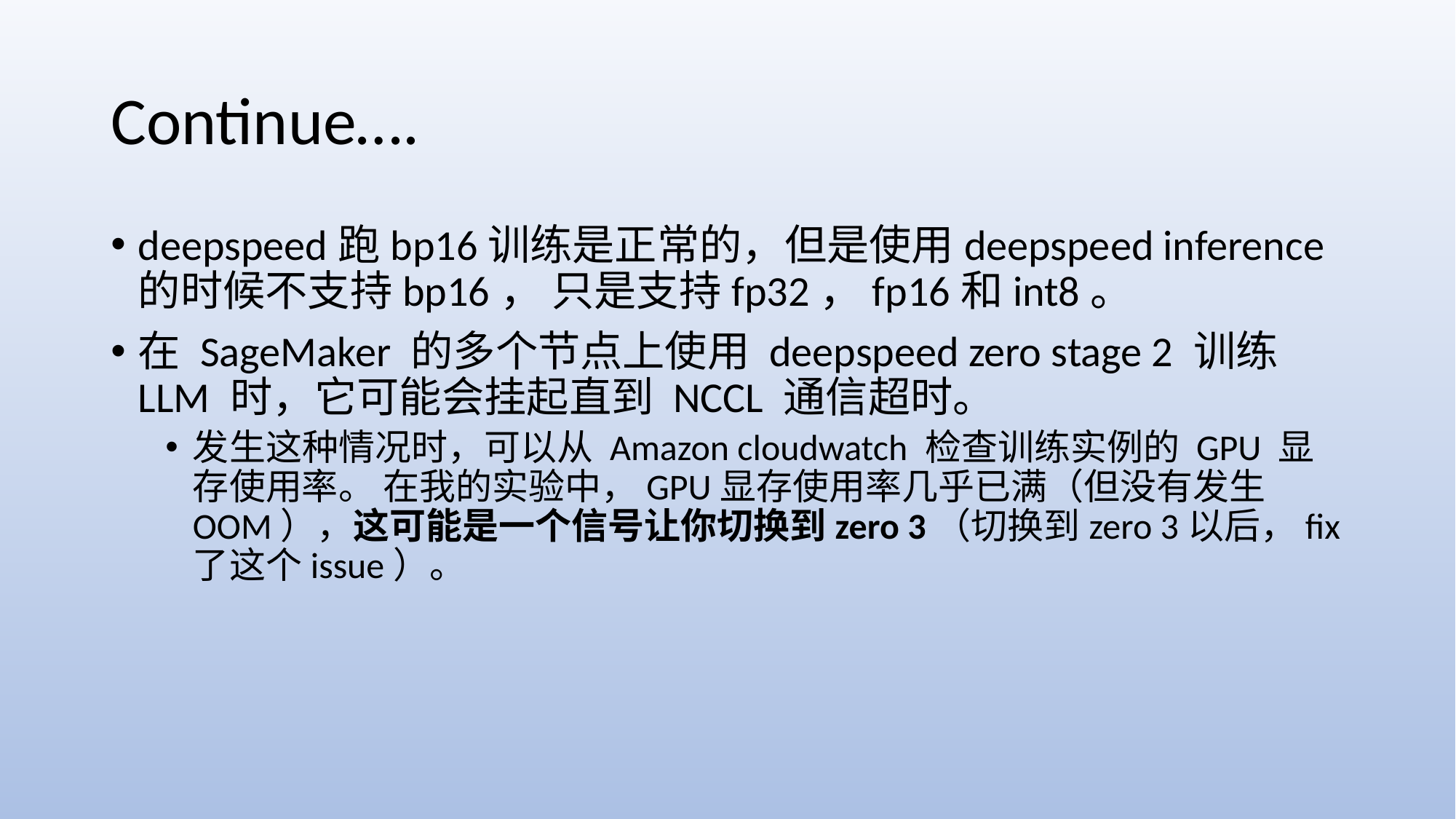

# Continue….
deepspeed跑bp16训练是正常的，但是使用deepspeed inference的时候不支持bp16， 只是支持fp32，fp16和int8。
在 SageMaker 的多个节点上使用 deepspeed zero stage 2 训练 LLM 时，它可能会挂起直到 NCCL 通信超时。
发生这种情况时，可以从 Amazon cloudwatch 检查训练实例的 GPU 显存使用率。 在我的实验中，GPU显存使用率几乎已满（但没有发生OOM），这可能是一个信号让你切换到zero 3（切换到zero 3以后，fix了这个issue）。